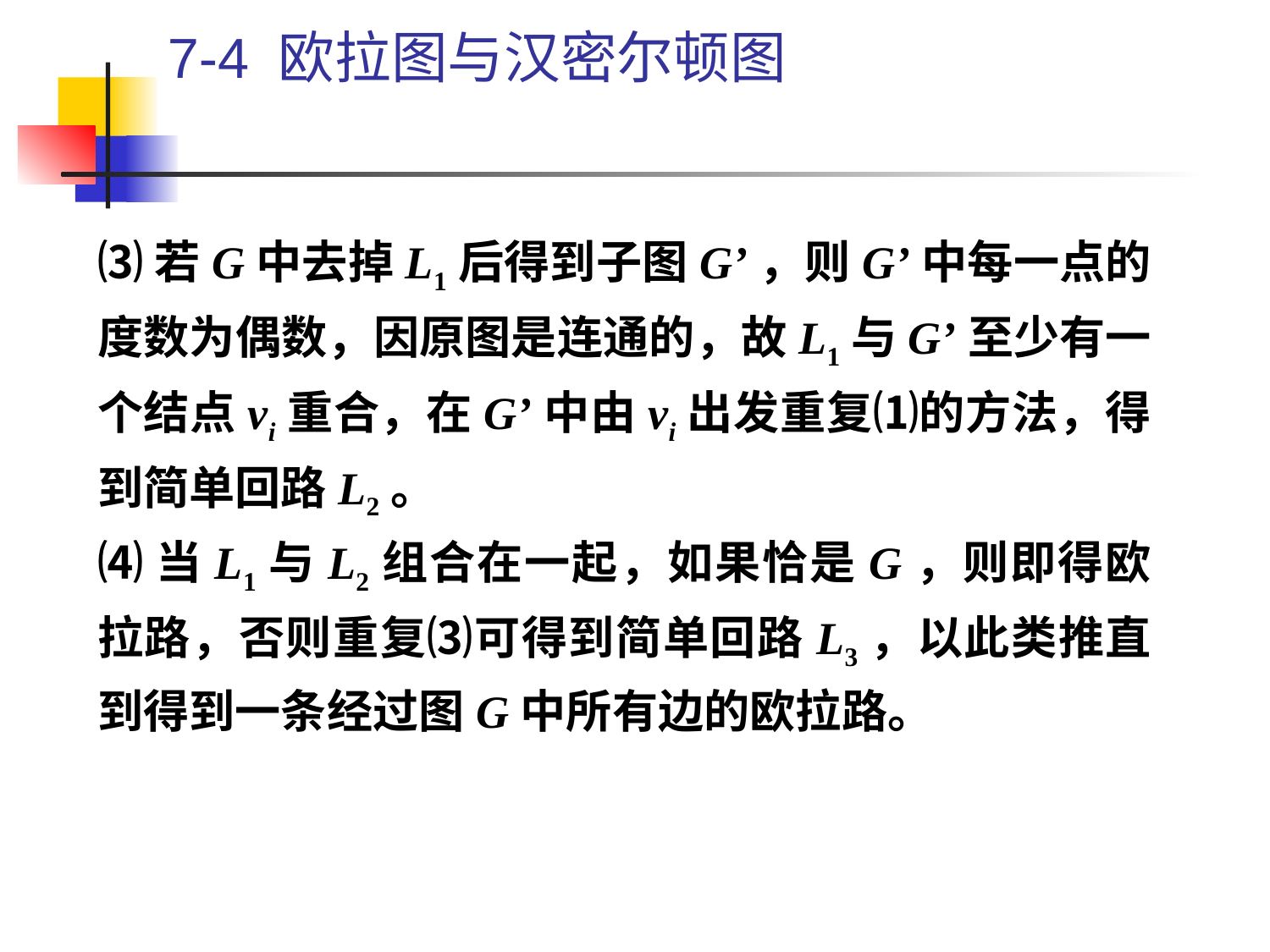

#
7-4 欧拉图与汉密尔顿图
⑶若G中去掉L1后得到子图G’，则G’中每一点的度数为偶数，因原图是连通的，故L1与G’至少有一个结点vi重合，在G’中由vi出发重复⑴的方法，得到简单回路L2。
⑷当L1与L2组合在一起，如果恰是G，则即得欧拉路，否则重复⑶可得到简单回路L3，以此类推直到得到一条经过图G中所有边的欧拉路。